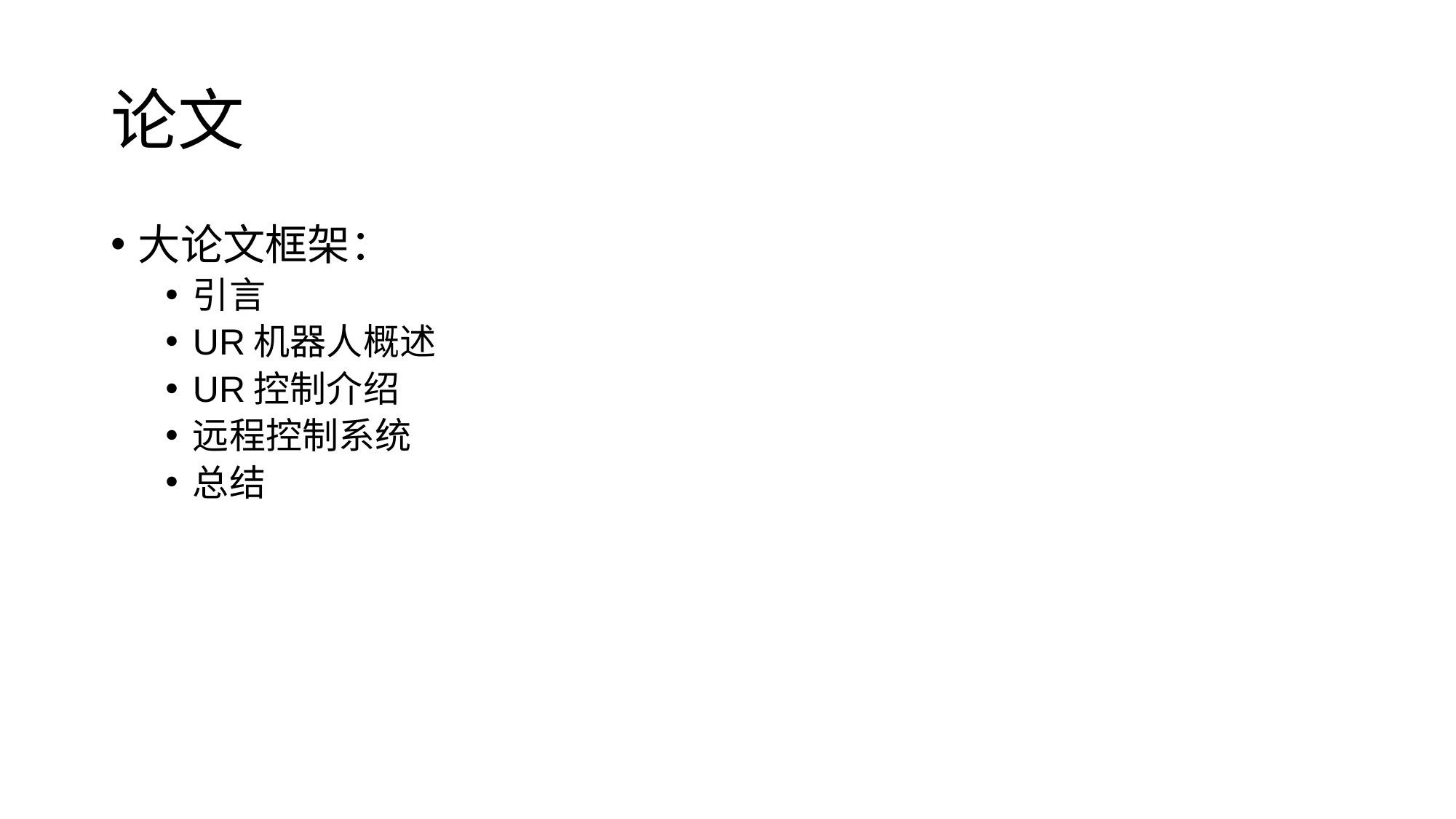

# 论文
大论文框架：
引言
UR机器人概述
UR控制介绍
远程控制系统
总结